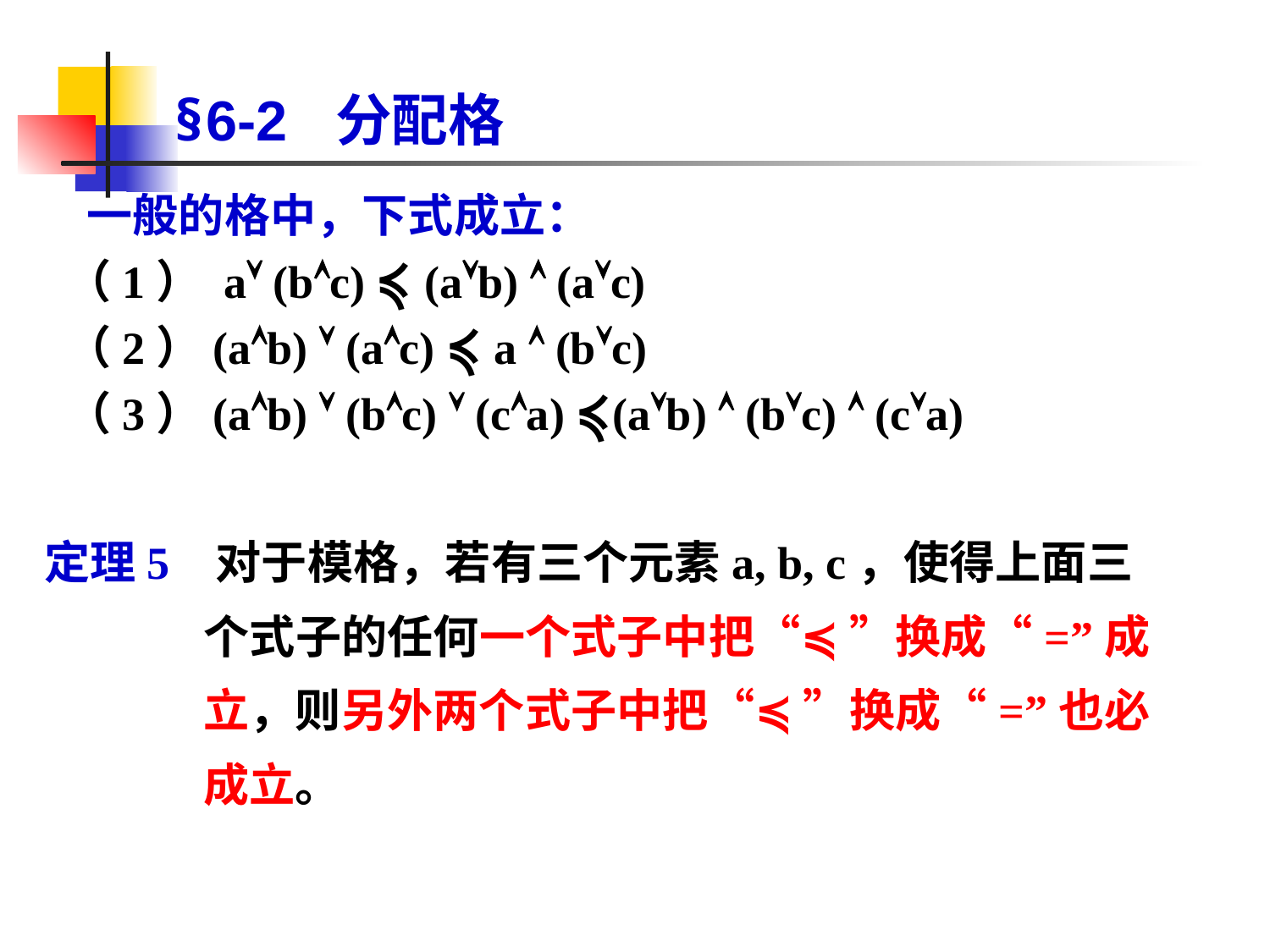

# §6-2 分配格
 一般的格中，下式成立：
（1） a∨ (b∧c) ≼ (a∨b) ∧ (a∨c)
（2）(a∧b) ∨ (a∧c) ≼ a ∧ (b∨c)
（3）(a∧b) ∨ (b∧c) ∨ (c∧a) ≼(a∨b) ∧ (b∨c) ∧ (c∨a)
定理5   对于模格，若有三个元素a, b, c，使得上面三个式子的任何一个式子中把“≼ ”换成“=”成立，则另外两个式子中把“≼ ”换成“=”也必成立。
14